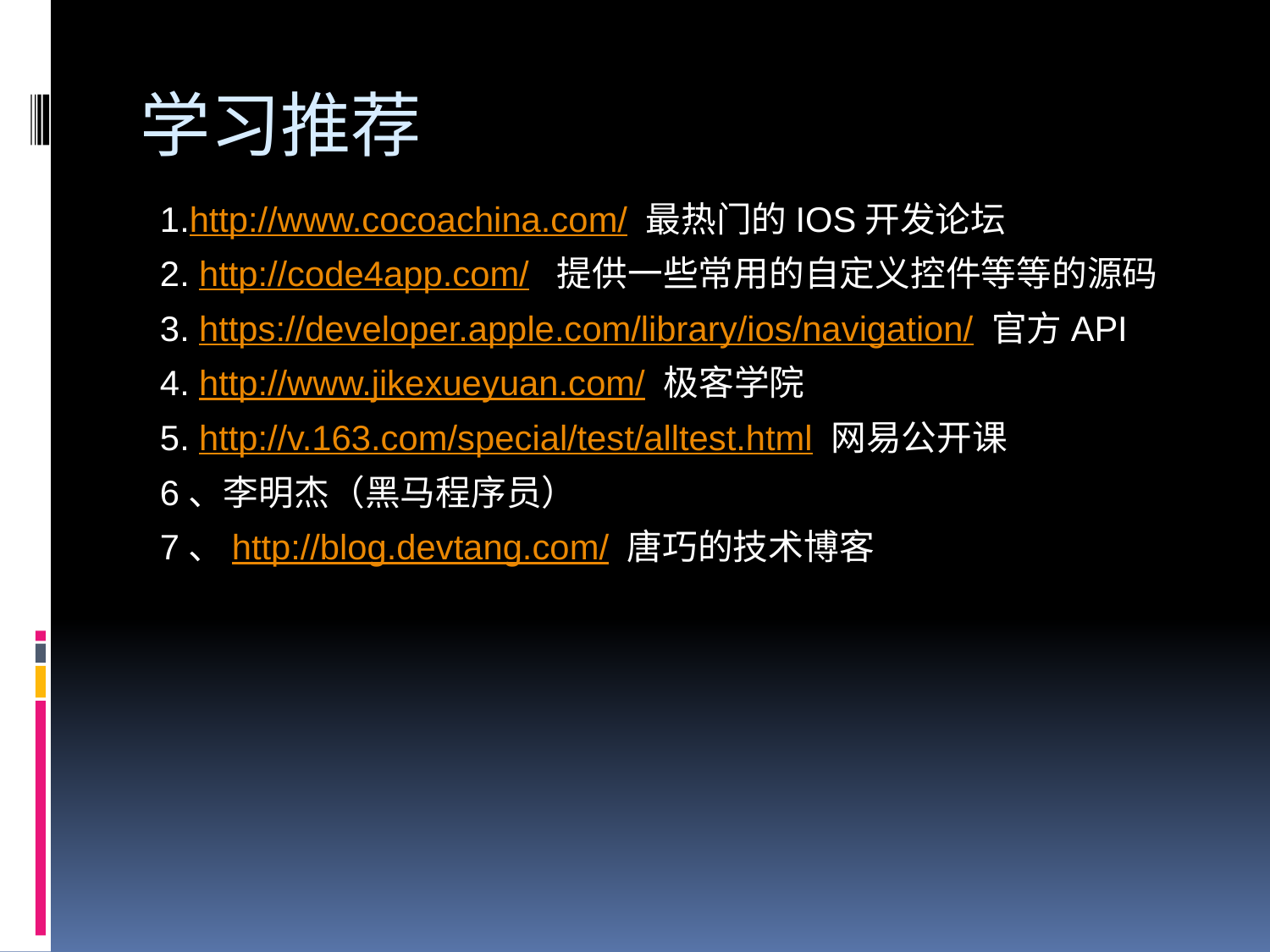

# 学习推荐
1.http://www.cocoachina.com/ 最热门的IOS开发论坛
2. http://code4app.com/  提供一些常用的自定义控件等等的源码
3. https://developer.apple.com/library/ios/navigation/ 官方API
4. http://www.jikexueyuan.com/ 极客学院
5. http://v.163.com/special/test/alltest.html 网易公开课
6、李明杰（黑马程序员）
7、http://blog.devtang.com/ 唐巧的技术博客